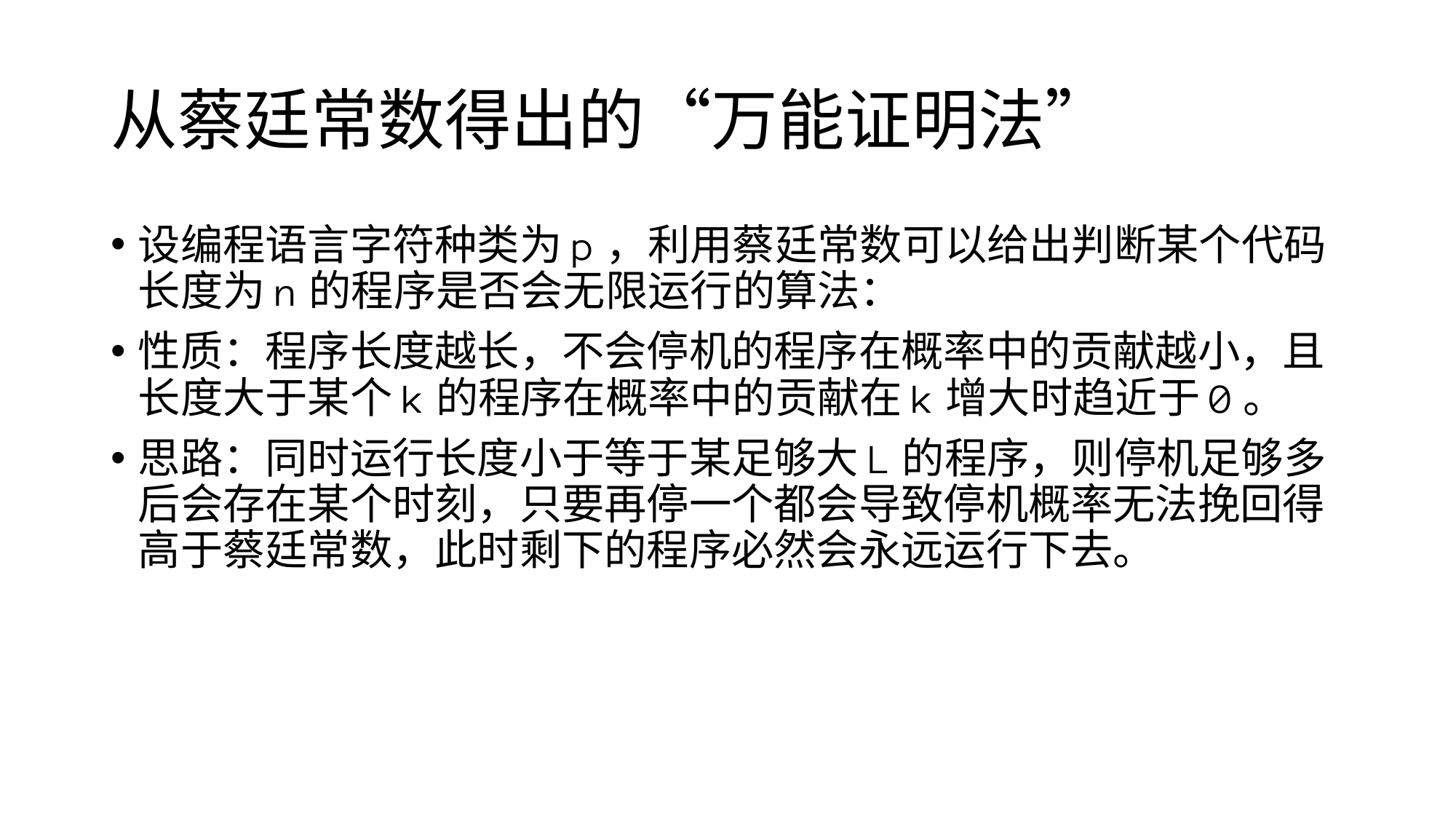

# 从蔡廷常数得出的“万能证明法”
设编程语言字符种类为p，利用蔡廷常数可以给出判断某个代码长度为n的程序是否会无限运行的算法：
性质：程序长度越长，不会停机的程序在概率中的贡献越小，且长度大于某个k的程序在概率中的贡献在k增大时趋近于0。
思路：同时运行长度小于等于某足够大L的程序，则停机足够多后会存在某个时刻，只要再停一个都会导致停机概率无法挽回得高于蔡廷常数，此时剩下的程序必然会永远运行下去。